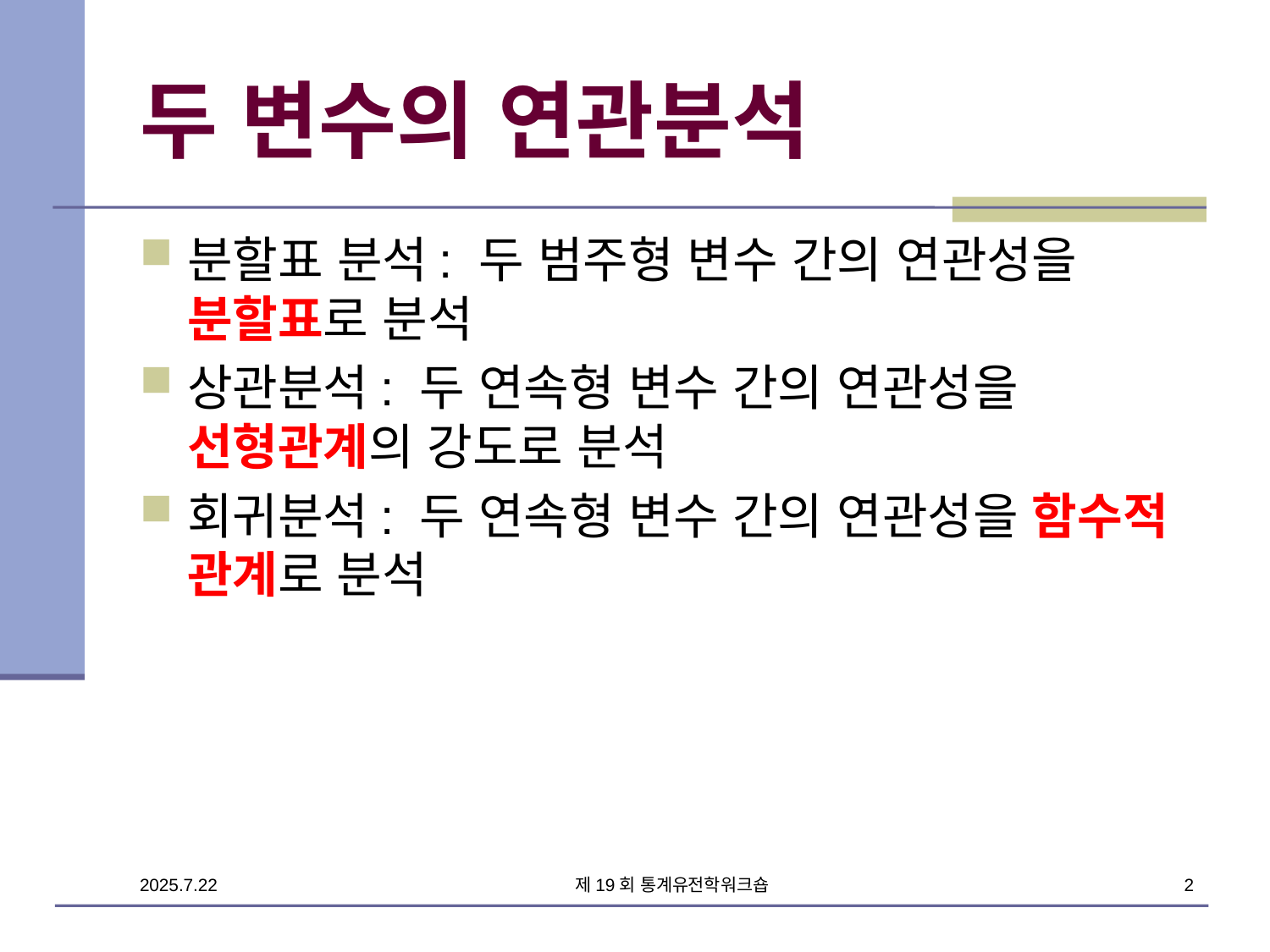

# 두 변수의 연관분석
분할표 분석: 두 범주형 변수 간의 연관성을 분할표로 분석
상관분석: 두 연속형 변수 간의 연관성을 선형관계의 강도로 분석
회귀분석: 두 연속형 변수 간의 연관성을 함수적 관계로 분석
제19회 통계유전학워크숍
2
2025.7.22